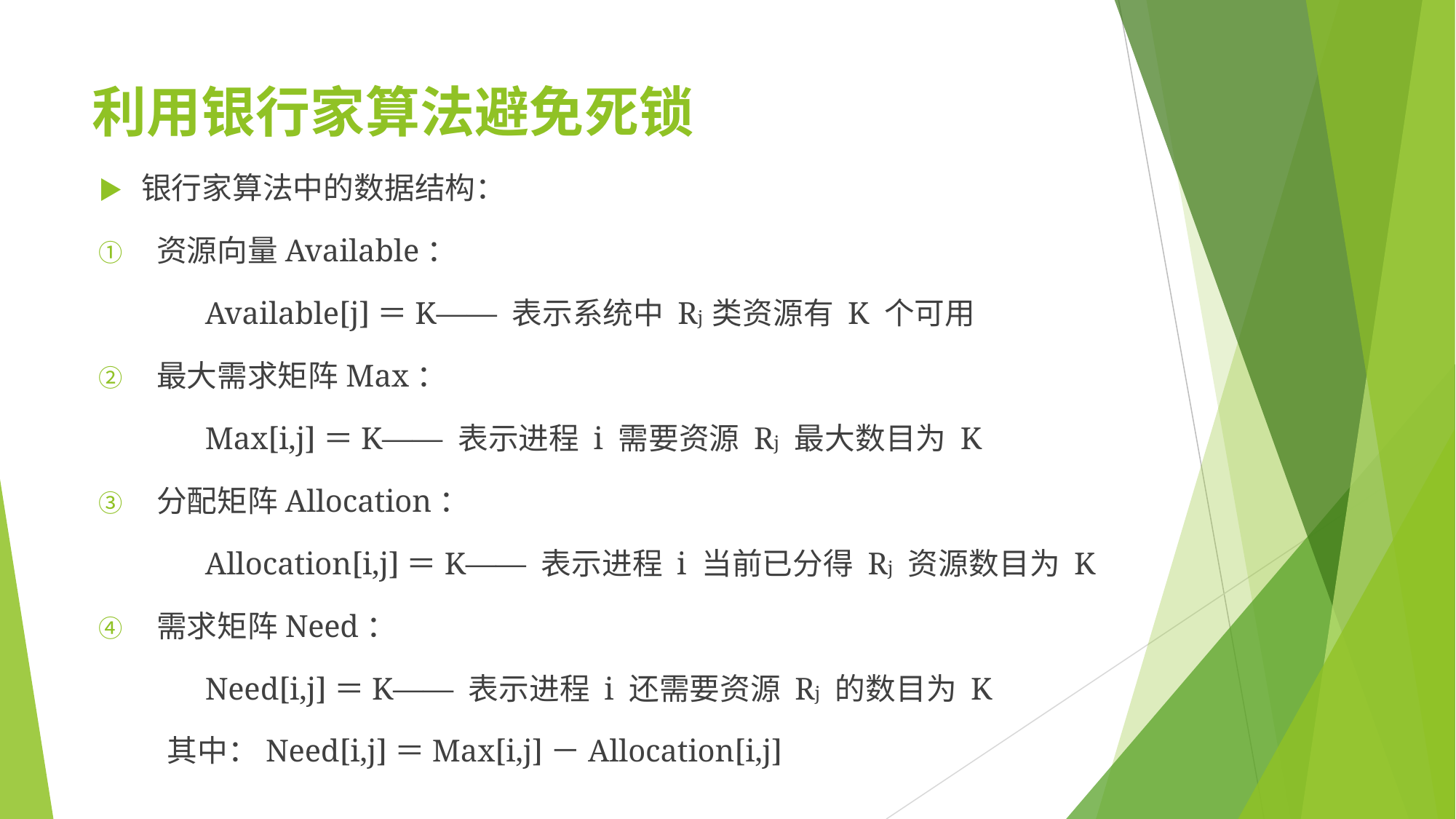

# 利用银行家算法避免死锁
▶	银行家算法中的数据结构：
①	资源向量Available：
Available[j]＝K—— 表示系统中 Rj 类资源有 K 个可用
②	最大需求矩阵Max：
Max[i,j]＝K—— 表示进程 i 需要资源 Rj 最大数目为 K
③	分配矩阵Allocation：
Allocation[i,j]＝K—— 表示进程 i 当前已分得 Rj 资源数目为 K
④	需求矩阵Need：
Need[i,j]＝K—— 表示进程 i 还需要资源 Rj 的数目为 K
其中：Need[i,j]＝Max[i,j]－Allocation[i,j]